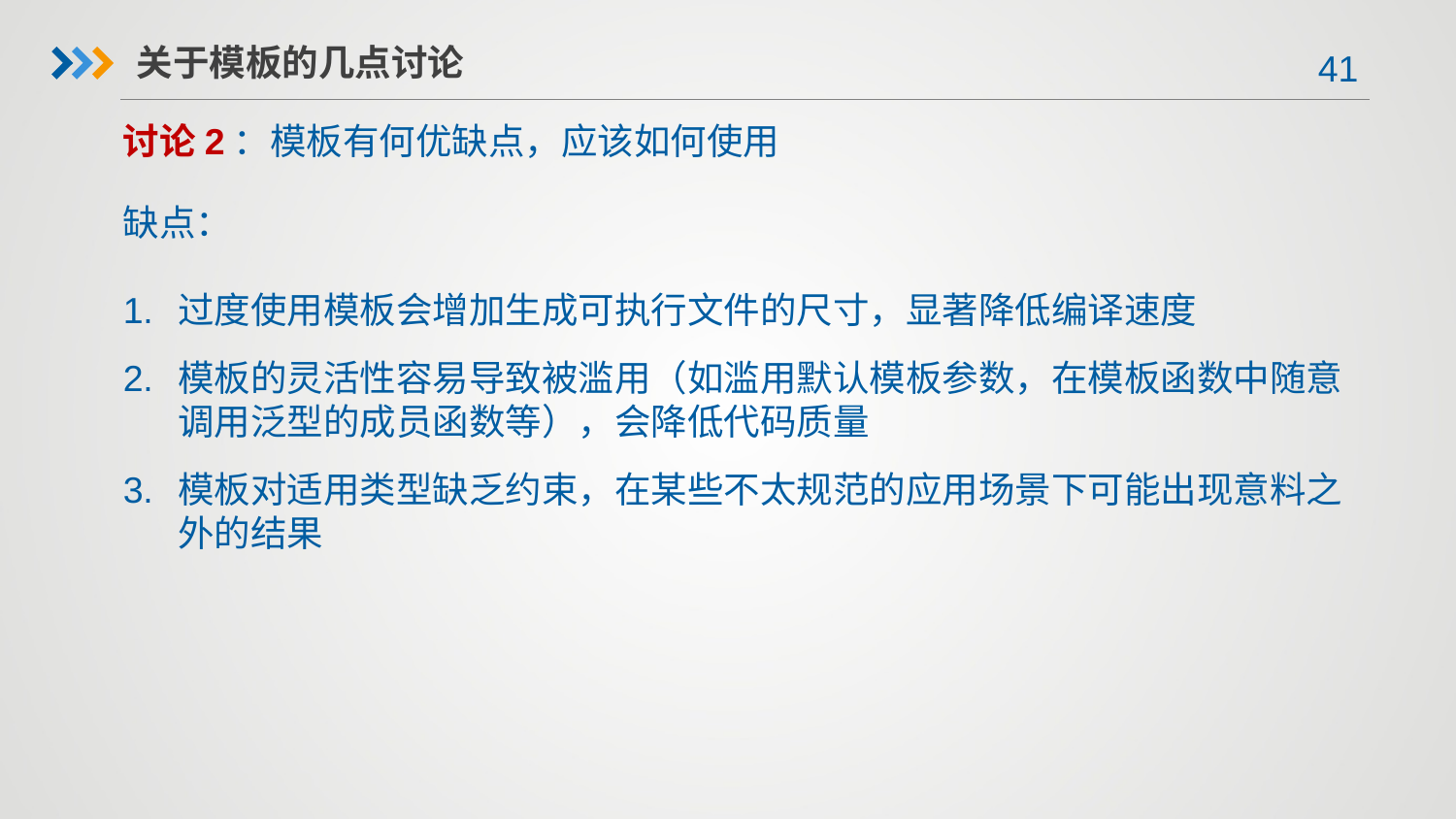

关于模板的几点讨论
讨论2：模板有何优缺点，应该如何使用
缺点：

过度使用模板会增加生成可执行文件的尺寸，显著降低编译速度
模板的灵活性容易导致被滥用（如滥用默认模板参数，在模板函数中随意调用泛型的成员函数等），会降低代码质量
模板对适用类型缺乏约束，在某些不太规范的应用场景下可能出现意料之外的结果